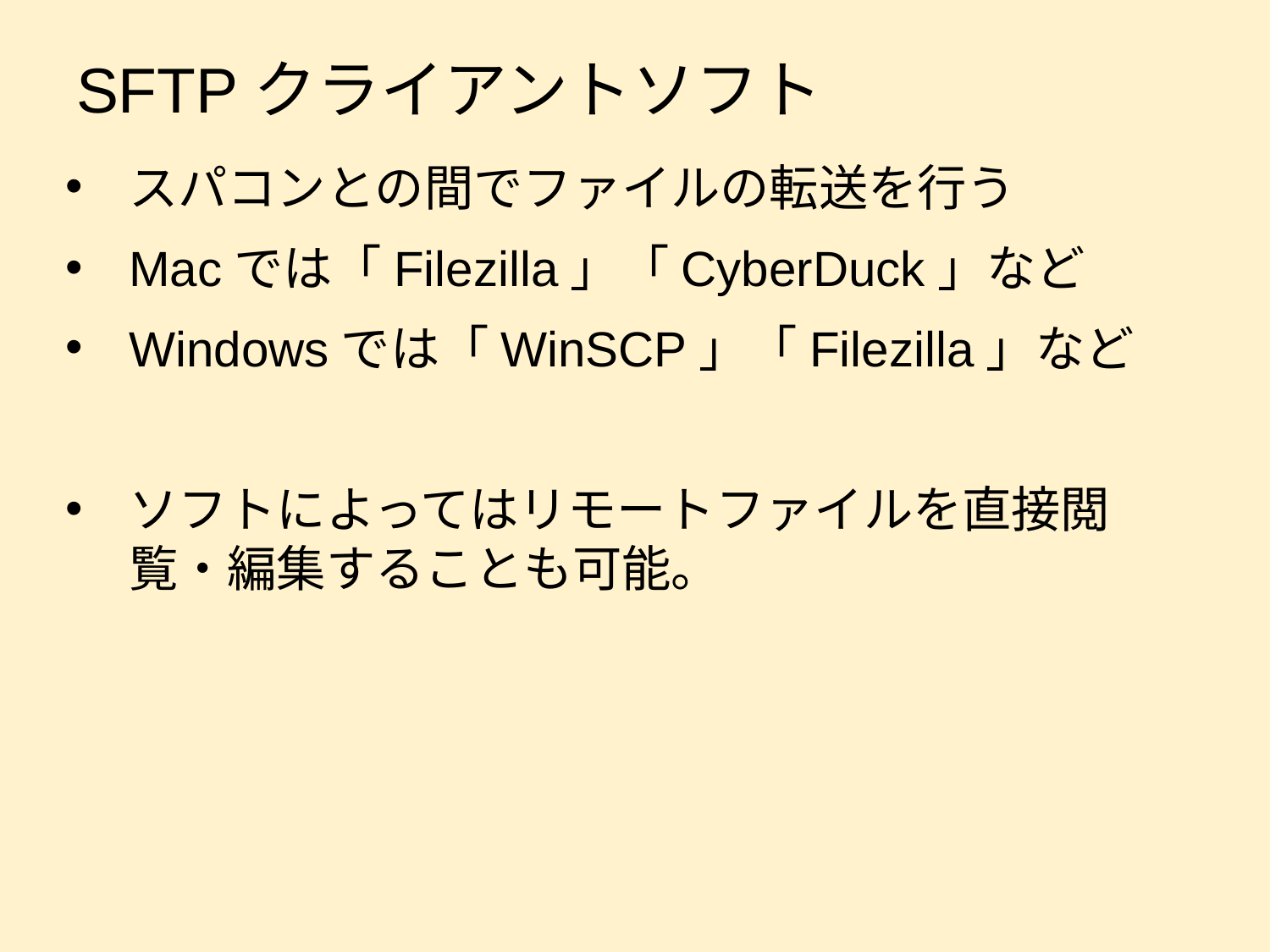

# SFTPクライアントソフト
スパコンとの間でファイルの転送を行う
Macでは「Filezilla」「CyberDuck」など
Windowsでは「WinSCP」「Filezilla」など

ソフトによってはリモートファイルを直接閲覧・編集することも可能。